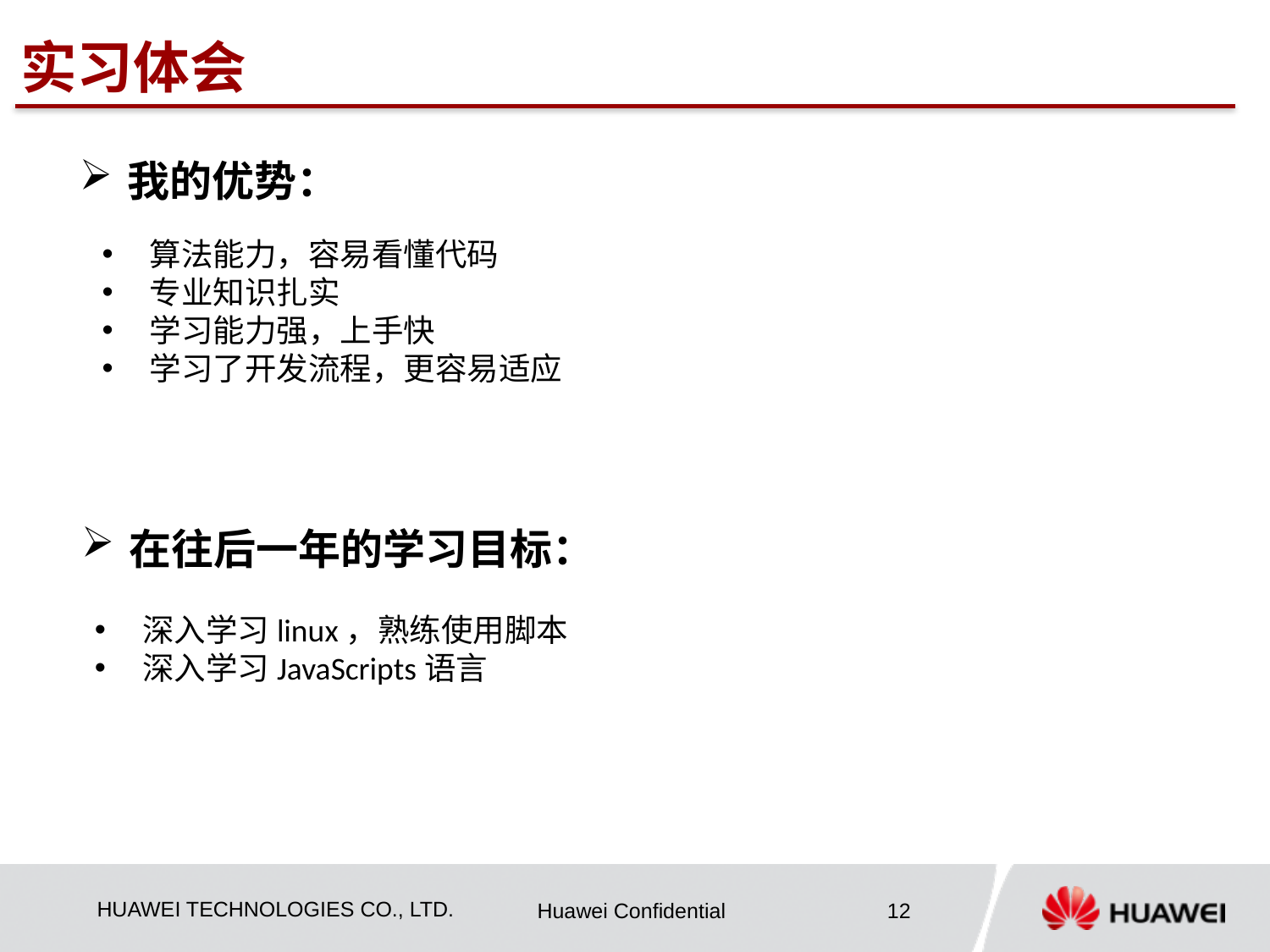

# 实习体会
我的优势：

算法能力，容易看懂代码
专业知识扎实
学习能力强，上手快
学习了开发流程，更容易适应

在往后一年的学习目标：

深入学习linux，熟练使用脚本
深入学习JavaScripts语言